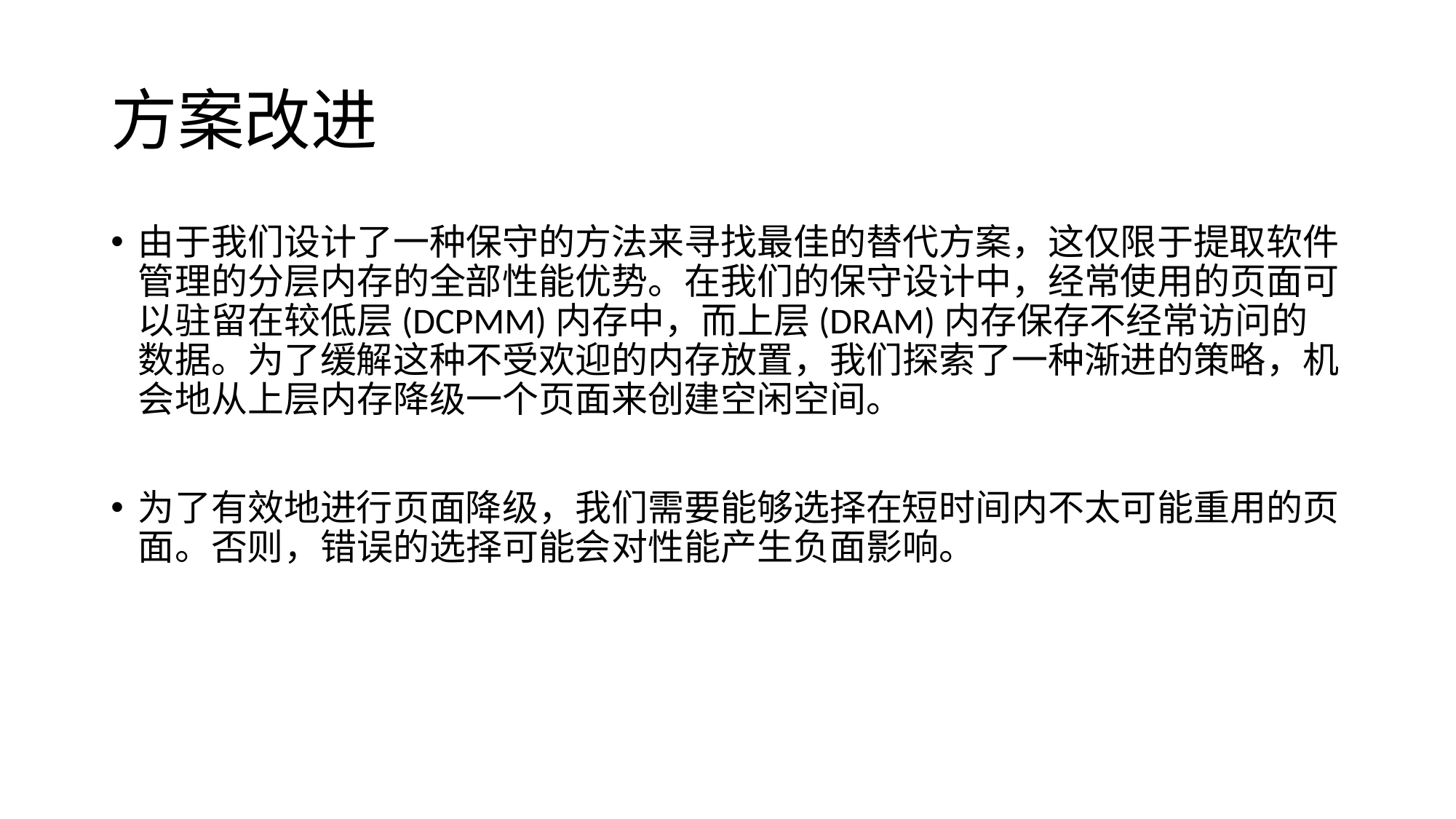

# 方案改进
由于我们设计了一种保守的方法来寻找最佳的替代方案，这仅限于提取软件管理的分层内存的全部性能优势。在我们的保守设计中，经常使用的页面可以驻留在较低层(DCPMM)内存中，而上层(DRAM)内存保存不经常访问的数据。为了缓解这种不受欢迎的内存放置，我们探索了一种渐进的策略，机会地从上层内存降级一个页面来创建空闲空间。

为了有效地进行页面降级，我们需要能够选择在短时间内不太可能重用的页面。否则，错误的选择可能会对性能产生负面影响。